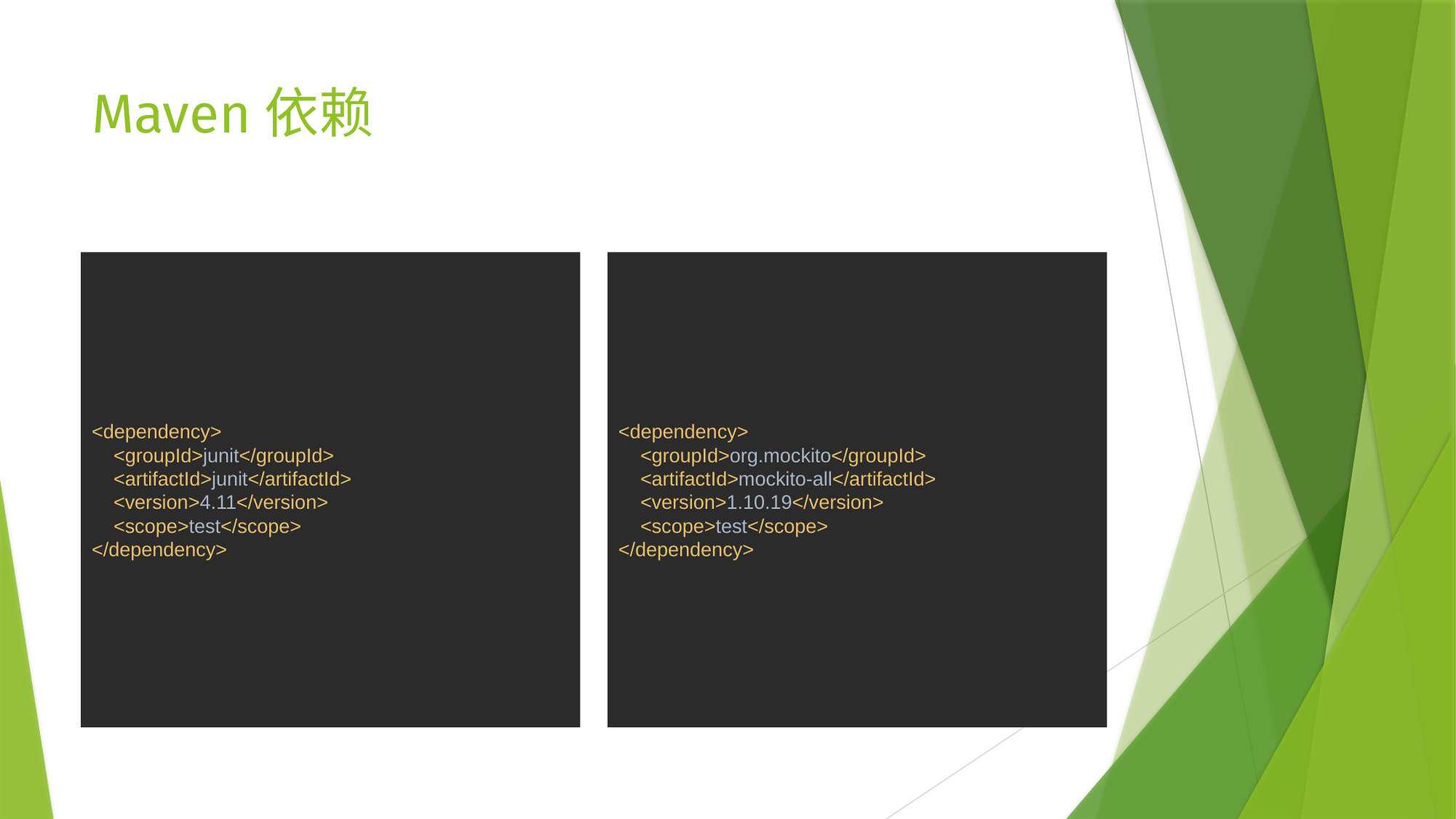

# Maven依赖
<dependency>
    <groupId>junit</groupId>
    <artifactId>junit</artifactId>
    <version>4.11</version>
    <scope>test</scope>
</dependency>
<dependency>
    <groupId>org.mockito</groupId>
    <artifactId>mockito-all</artifactId>
    <version>1.10.19</version>
    <scope>test</scope>
</dependency>